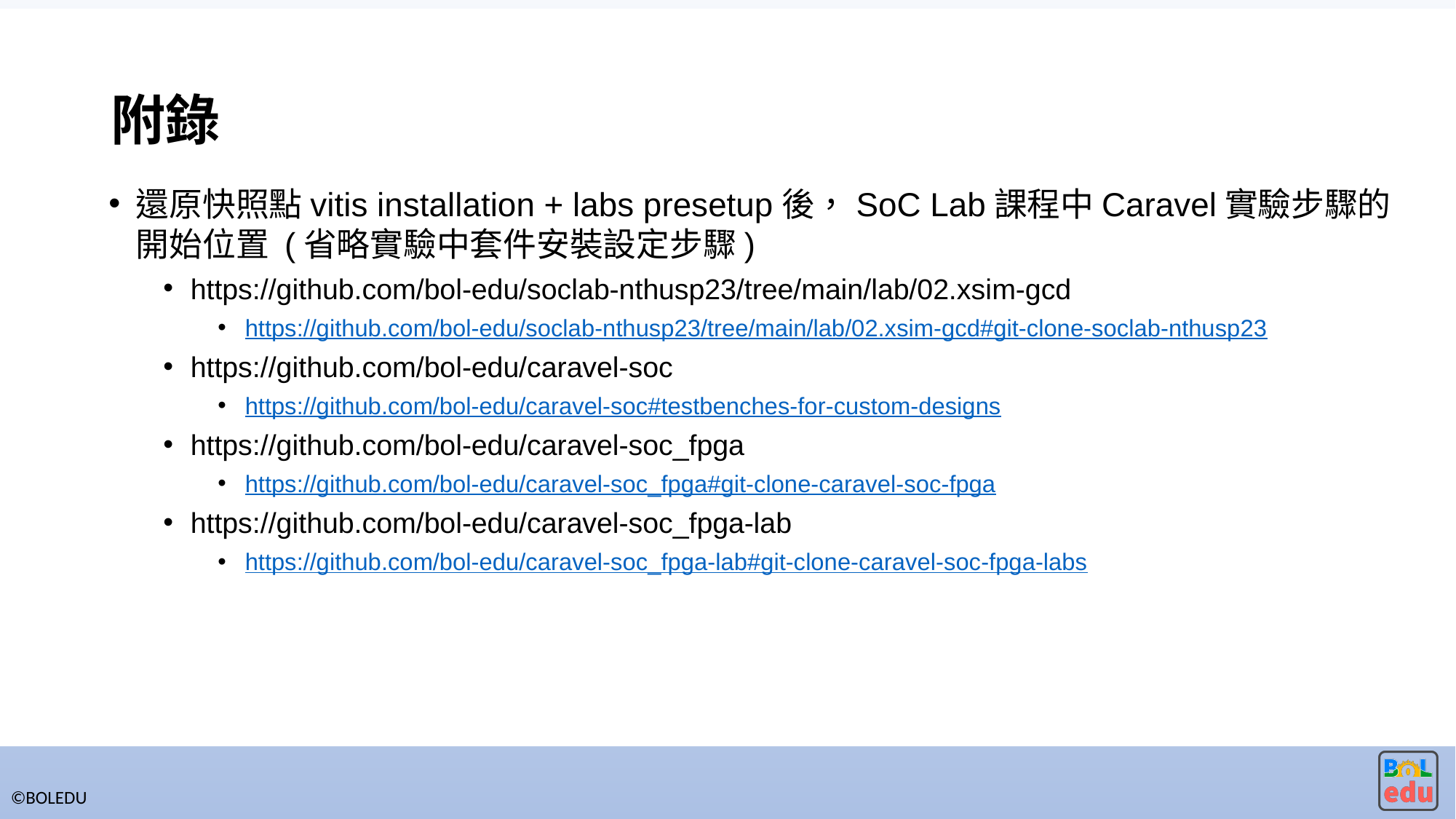

# 附錄
還原快照點vitis installation + labs presetup後，SoC Lab課程中Caravel實驗步驟的開始位置 (省略實驗中套件安裝設定步驟)
https://github.com/bol-edu/soclab-nthusp23/tree/main/lab/02.xsim-gcd
https://github.com/bol-edu/soclab-nthusp23/tree/main/lab/02.xsim-gcd#git-clone-soclab-nthusp23
https://github.com/bol-edu/caravel-soc
https://github.com/bol-edu/caravel-soc#testbenches-for-custom-designs
https://github.com/bol-edu/caravel-soc_fpga
https://github.com/bol-edu/caravel-soc_fpga#git-clone-caravel-soc-fpga
https://github.com/bol-edu/caravel-soc_fpga-lab
https://github.com/bol-edu/caravel-soc_fpga-lab#git-clone-caravel-soc-fpga-labs